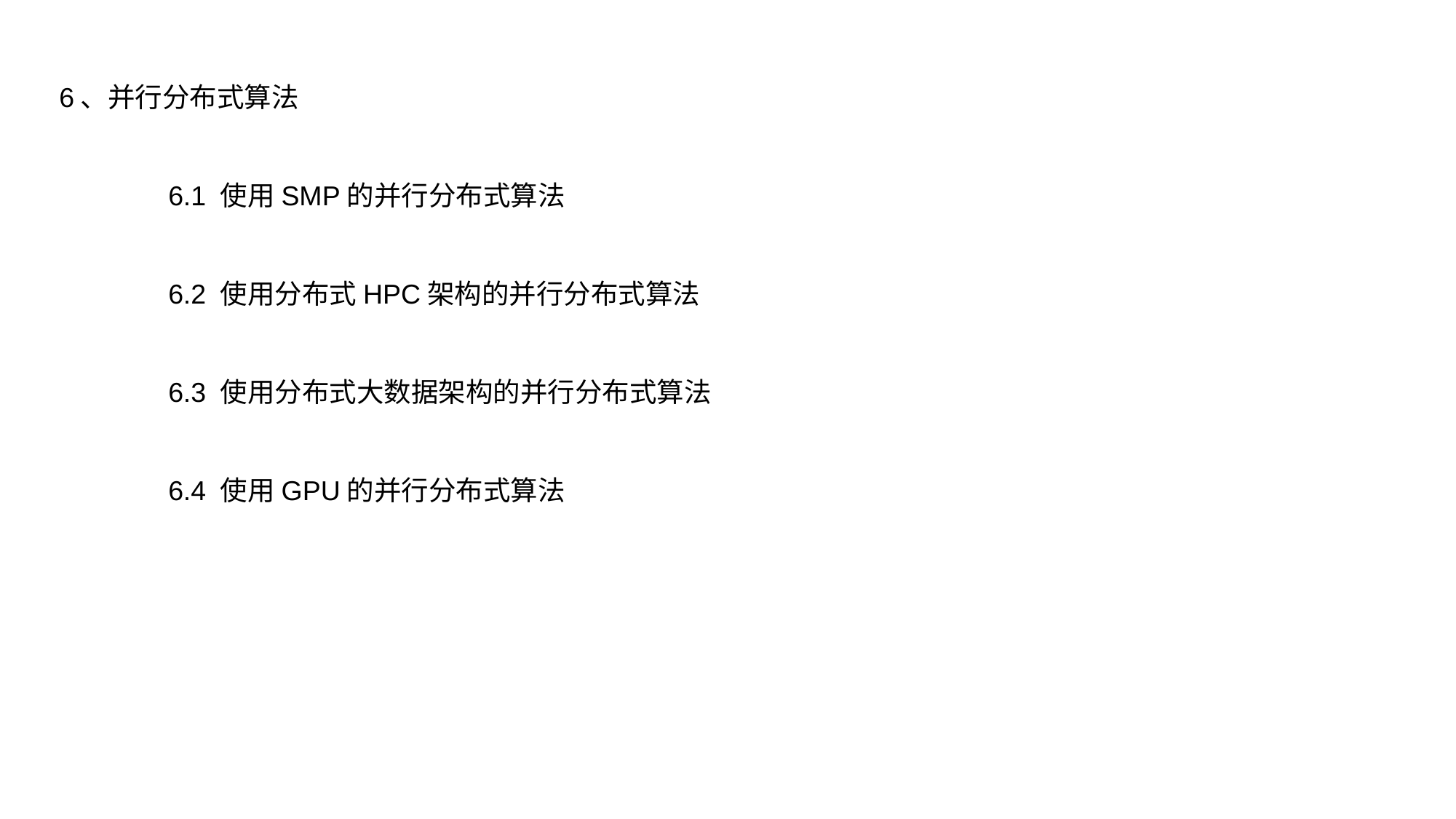

6、并行分布式算法

	6.1 使用SMP的并行分布式算法

	6.2 使用分布式HPC架构的并行分布式算法

	6.3 使用分布式大数据架构的并行分布式算法

	6.4 使用GPU的并行分布式算法